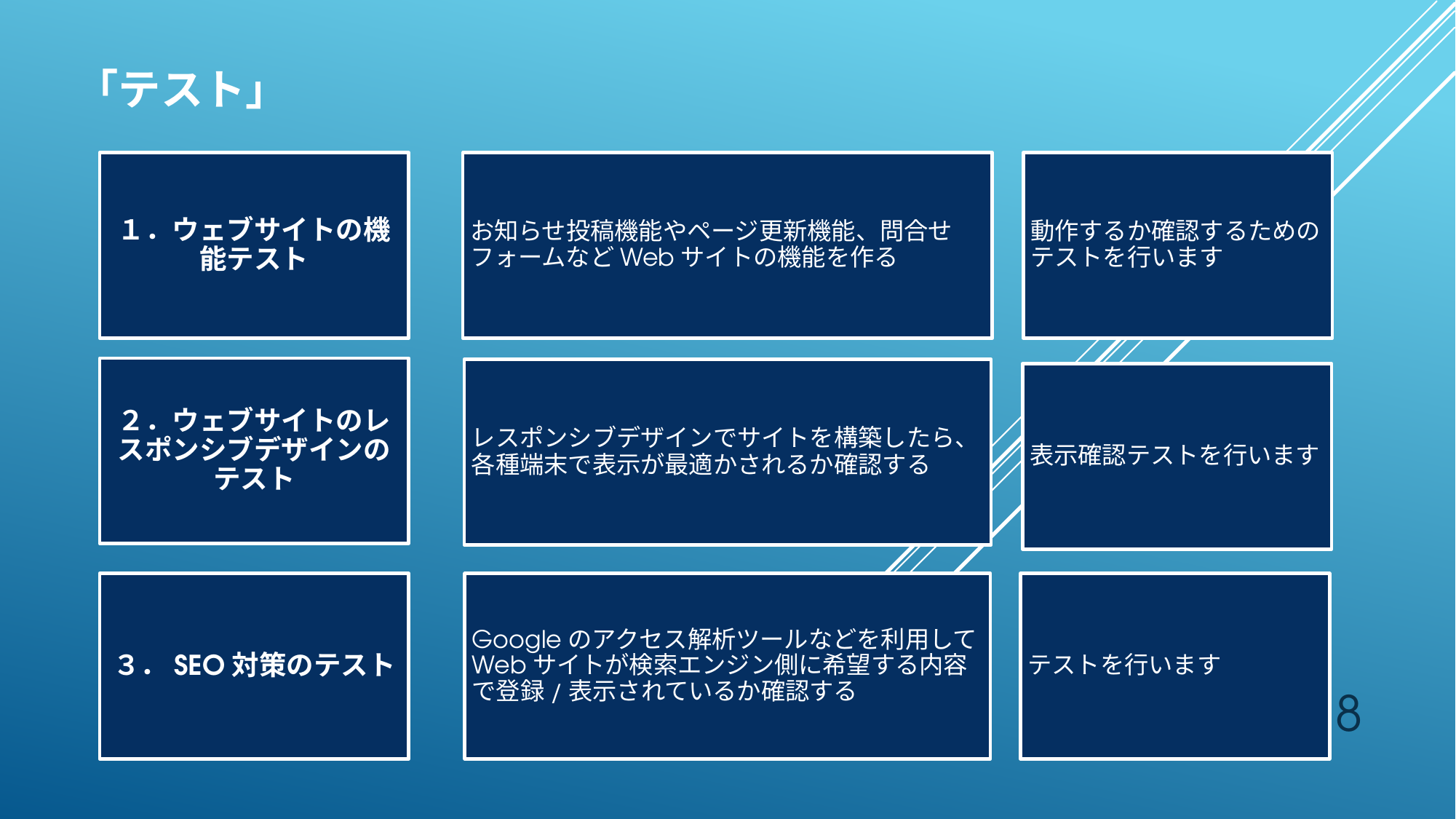

「テスト」
１．ウェブサイトの機能テスト
お知らせ投稿機能やページ更新機能、問合せフォームなどWebサイトの機能を作る
動作するか確認するためのテストを行います
２．ウェブサイトのレスポンシブデザインのテスト
レスポンシブデザインでサイトを構築したら、各種端末で表示が最適かされるか確認する
表示確認テストを行います
３．SEO対策のテスト
Googleのアクセス解析ツールなどを利用してWebサイトが検索エンジン側に希望する内容で登録/表示されているか確認する
テストを行います
8